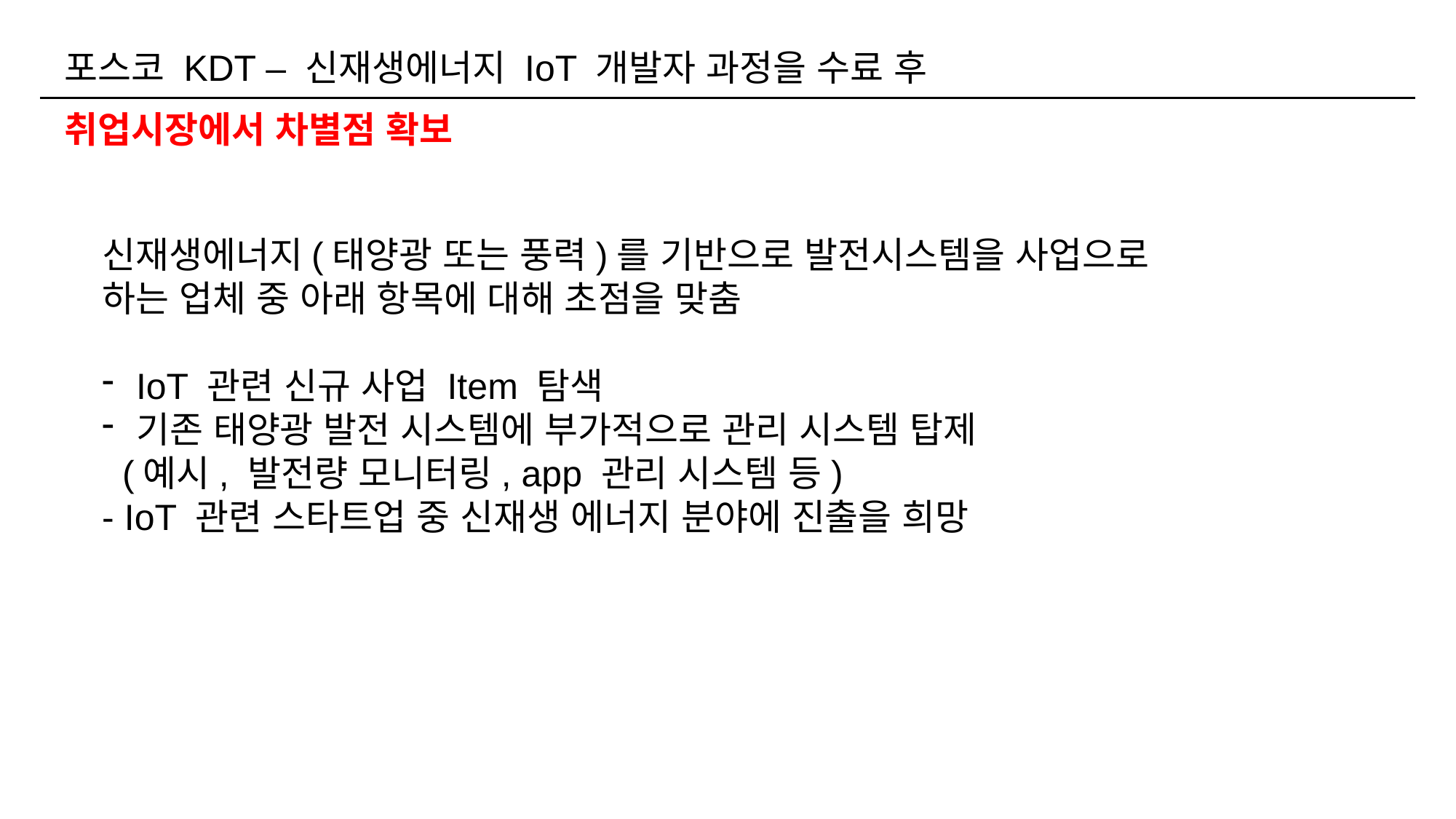

포스코 KDT – 신재생에너지 IoT 개발자 과정을 수료 후
취업시장에서 차별점 확보
신재생에너지(태양광 또는 풍력)를 기반으로 발전시스템을 사업으로
하는 업체 중 아래 항목에 대해 초점을 맞춤

IoT 관련 신규 사업 Item 탐색
기존 태양광 발전 시스템에 부가적으로 관리 시스템 탑제
  (예시, 발전량 모니터링, app 관리 시스템 등)
- IoT 관련 스타트업 중 신재생 에너지 분야에 진출을 희망